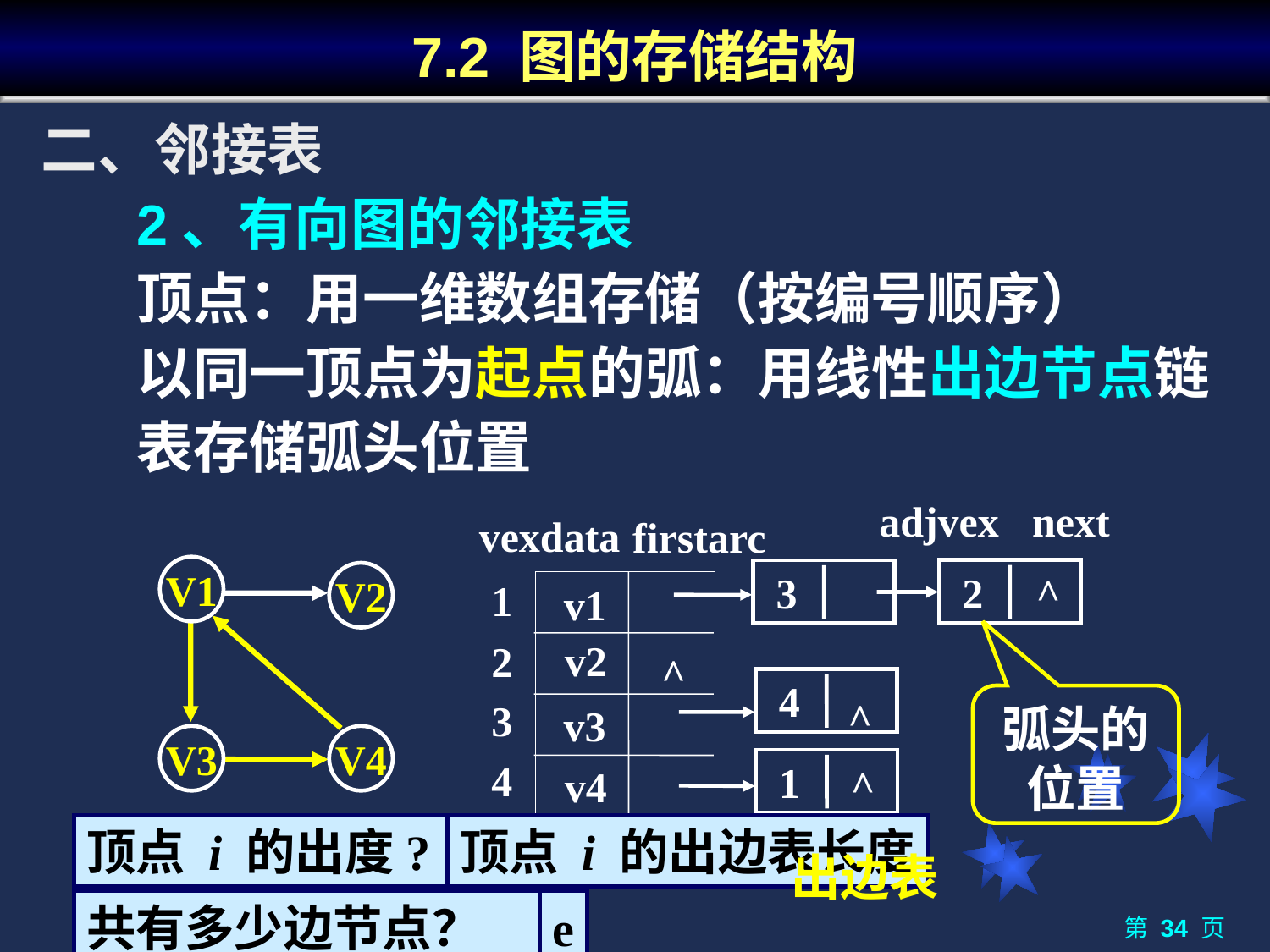

# 7.2 图的存储结构
二、邻接表
	2、有向图的邻接表
	顶点：用一维数组存储（按编号顺序）
	以同一顶点为起点的弧：用线性出边节点链表存储弧头位置
adjvex
next
vexdata
firstarc
1

v1
v2
v3
v4
2

3

4

V1
V2

V3
V4

 2

 3

^

^
 4

^
弧头的位置

 1

^

顶点 i 的出度?
顶点 i 的出边表长度
出边表
共有多少边节点？
e
第 34 页